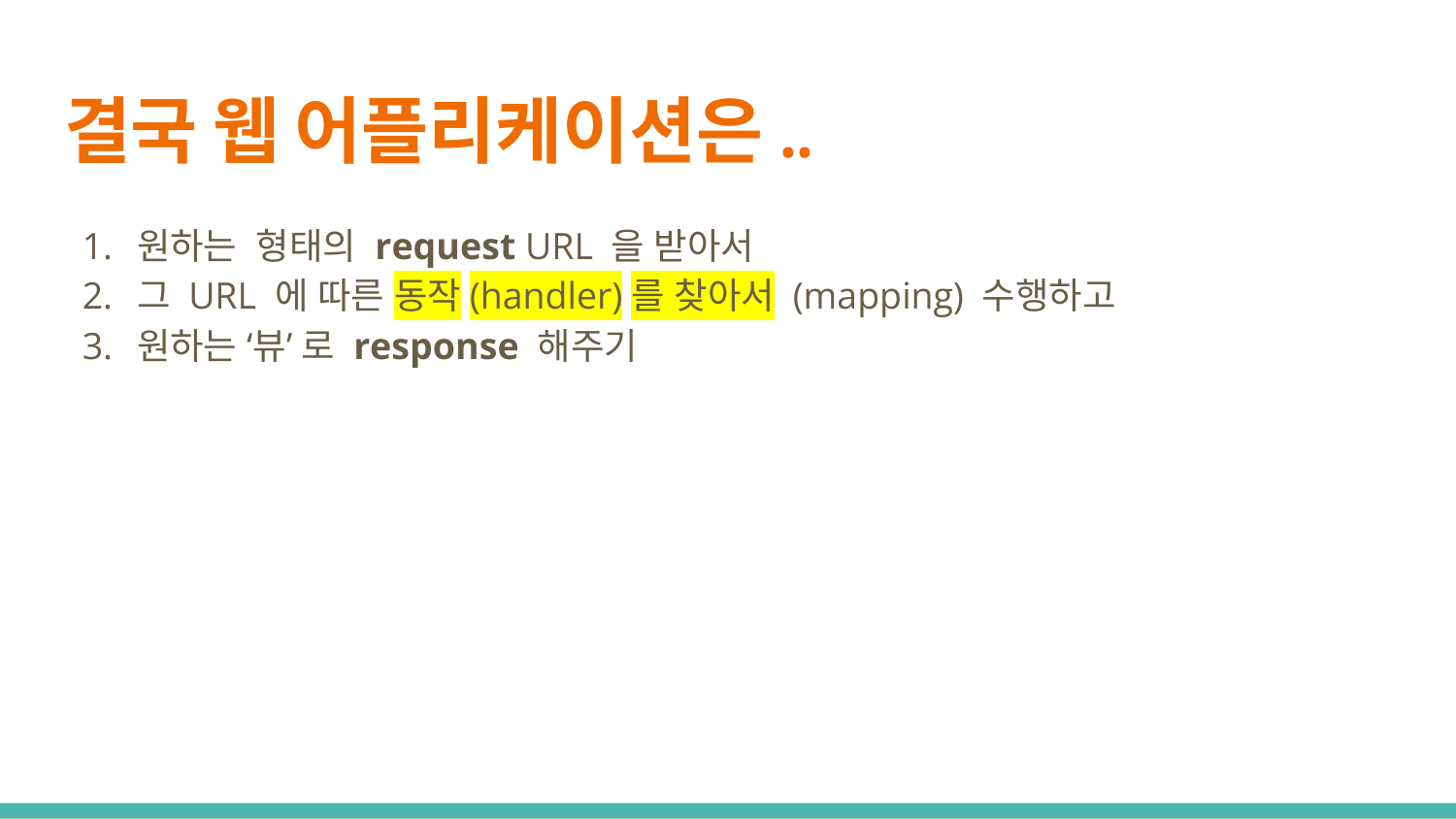

# 결국 웹 어플리케이션은..
원하는  형태의 request URL 을 받아서
그 URL 에 따른 동작(handler)를 찾아서 (mapping) 수행하고
원하는 ‘뷰’ 로 response 해주기